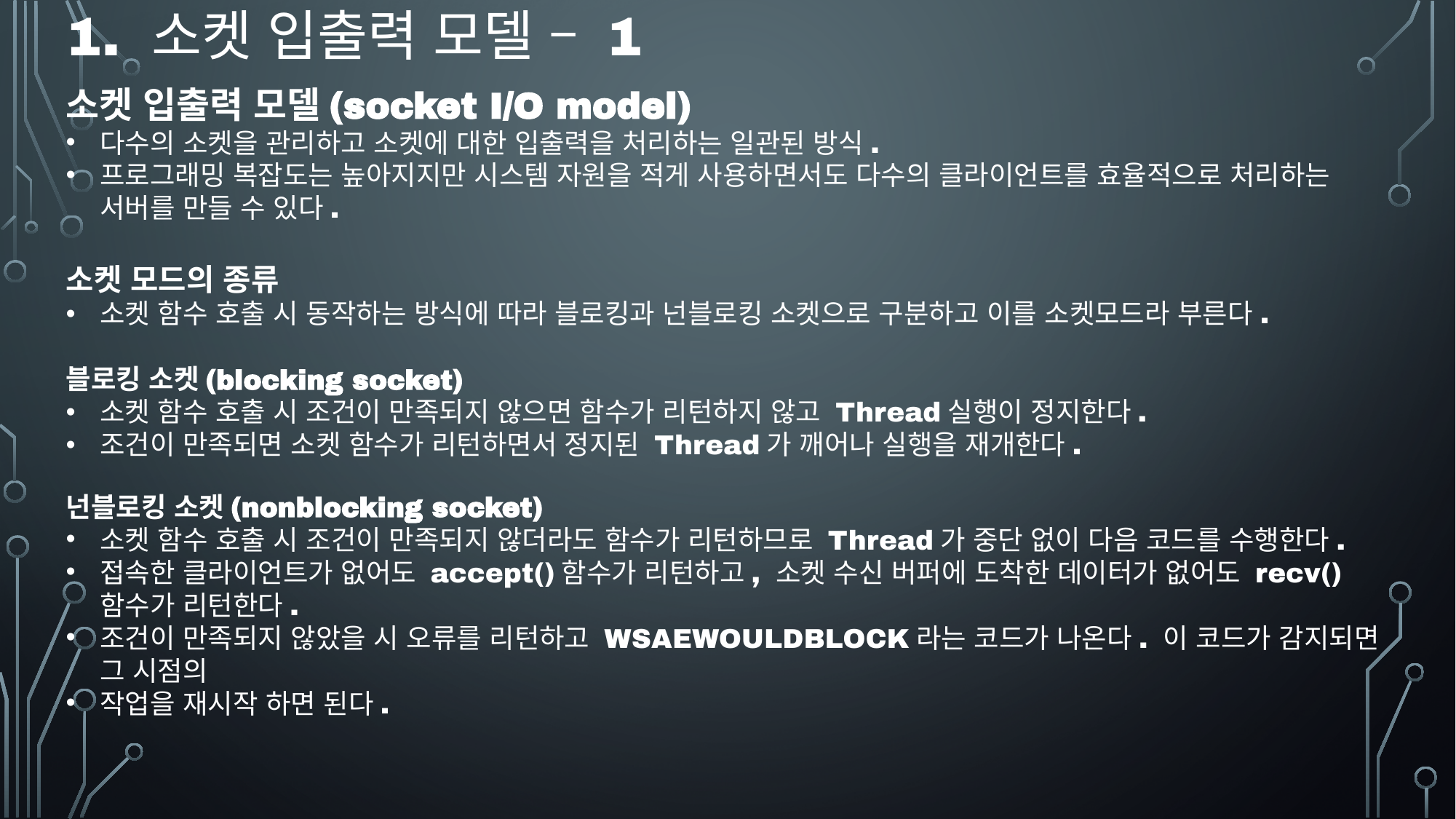

# 1. 소켓 입출력 모델 – 1
소켓 입출력 모델(socket I/O model)
다수의 소켓을 관리하고 소켓에 대한 입출력을 처리하는 일관된 방식.
프로그래밍 복잡도는 높아지지만 시스템 자원을 적게 사용하면서도 다수의 클라이언트를 효율적으로 처리하는 서버를 만들 수 있다.

소켓 모드의 종류
소켓 함수 호출 시 동작하는 방식에 따라 블로킹과 넌블로킹 소켓으로 구분하고 이를 소켓모드라 부른다.

블로킹 소켓(blocking socket)
소켓 함수 호출 시 조건이 만족되지 않으면 함수가 리턴하지 않고 Thread실행이 정지한다.
조건이 만족되면 소켓 함수가 리턴하면서 정지된 Thread가 깨어나 실행을 재개한다.

넌블로킹 소켓(nonblocking socket)
소켓 함수 호출 시 조건이 만족되지 않더라도 함수가 리턴하므로 Thread가 중단 없이 다음 코드를 수행한다.
접속한 클라이언트가 없어도 accept()함수가 리턴하고, 소켓 수신 버퍼에 도착한 데이터가 없어도 recv()함수가 리턴한다.
조건이 만족되지 않았을 시 오류를 리턴하고 WSAEWOULDBLOCK라는 코드가 나온다. 이 코드가 감지되면 그 시점의
작업을 재시작 하면 된다.